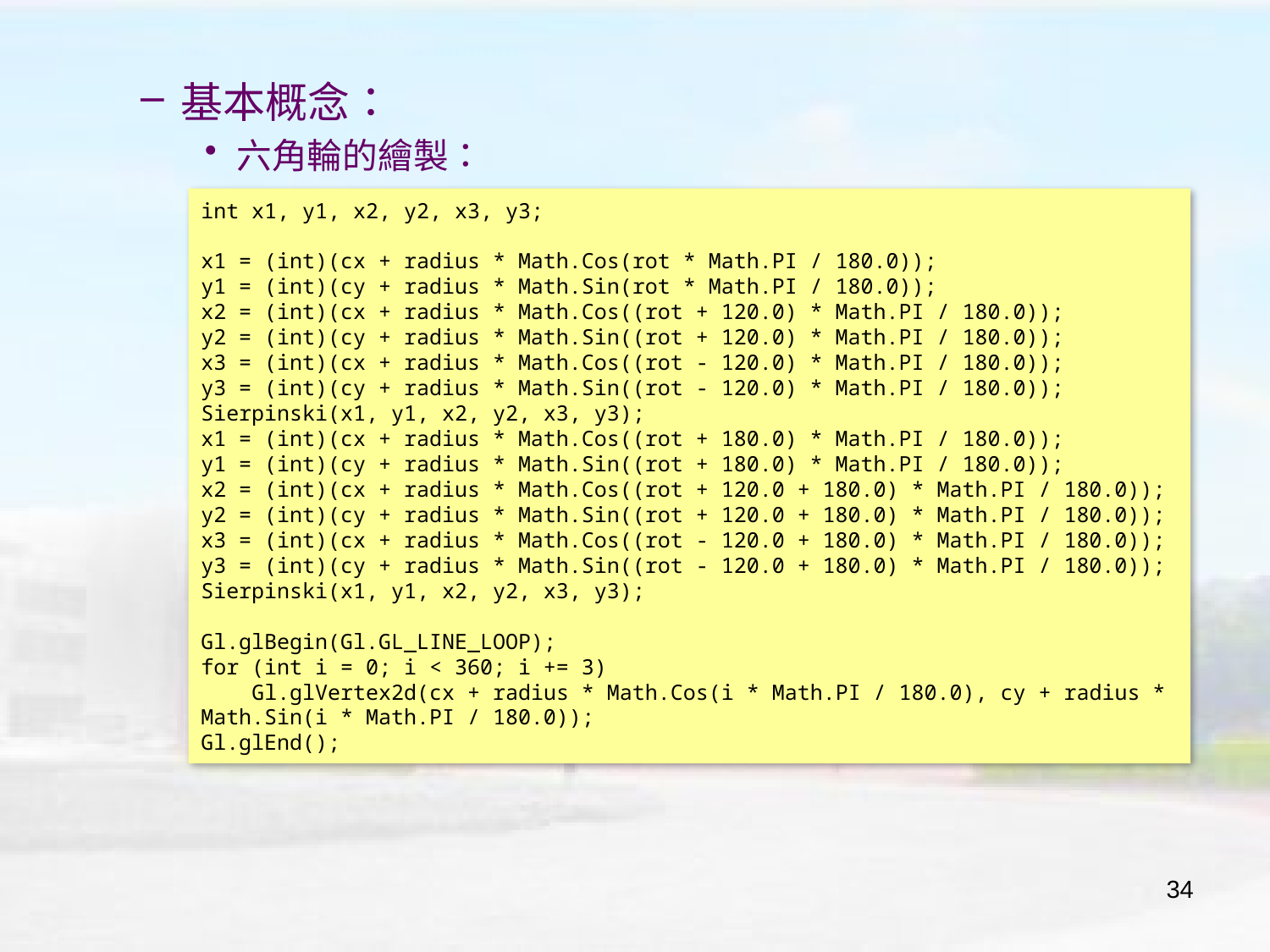

基本概念：
六角輪的繪製：

其中(cx, cy) 、radius及rot是新增的表單成員變數可控制六角輪目前的位置、半徑以及旋轉的角度
int x1, y1, x2, y2, x3, y3;

x1 = (int)(cx + radius * Math.Cos(rot * Math.PI / 180.0));
y1 = (int)(cy + radius * Math.Sin(rot * Math.PI / 180.0));
x2 = (int)(cx + radius * Math.Cos((rot + 120.0) * Math.PI / 180.0));
y2 = (int)(cy + radius * Math.Sin((rot + 120.0) * Math.PI / 180.0));
x3 = (int)(cx + radius * Math.Cos((rot - 120.0) * Math.PI / 180.0));
y3 = (int)(cy + radius * Math.Sin((rot - 120.0) * Math.PI / 180.0));
Sierpinski(x1, y1, x2, y2, x3, y3);
x1 = (int)(cx + radius * Math.Cos((rot + 180.0) * Math.PI / 180.0));
y1 = (int)(cy + radius * Math.Sin((rot + 180.0) * Math.PI / 180.0));
x2 = (int)(cx + radius * Math.Cos((rot + 120.0 + 180.0) * Math.PI / 180.0));
y2 = (int)(cy + radius * Math.Sin((rot + 120.0 + 180.0) * Math.PI / 180.0));
x3 = (int)(cx + radius * Math.Cos((rot - 120.0 + 180.0) * Math.PI / 180.0));
y3 = (int)(cy + radius * Math.Sin((rot - 120.0 + 180.0) * Math.PI / 180.0));
Sierpinski(x1, y1, x2, y2, x3, y3);

Gl.glBegin(Gl.GL_LINE_LOOP);
for (int i = 0; i < 360; i += 3)
    Gl.glVertex2d(cx + radius * Math.Cos(i * Math.PI / 180.0), cy + radius * Math.Sin(i * Math.PI / 180.0));
Gl.glEnd();
34